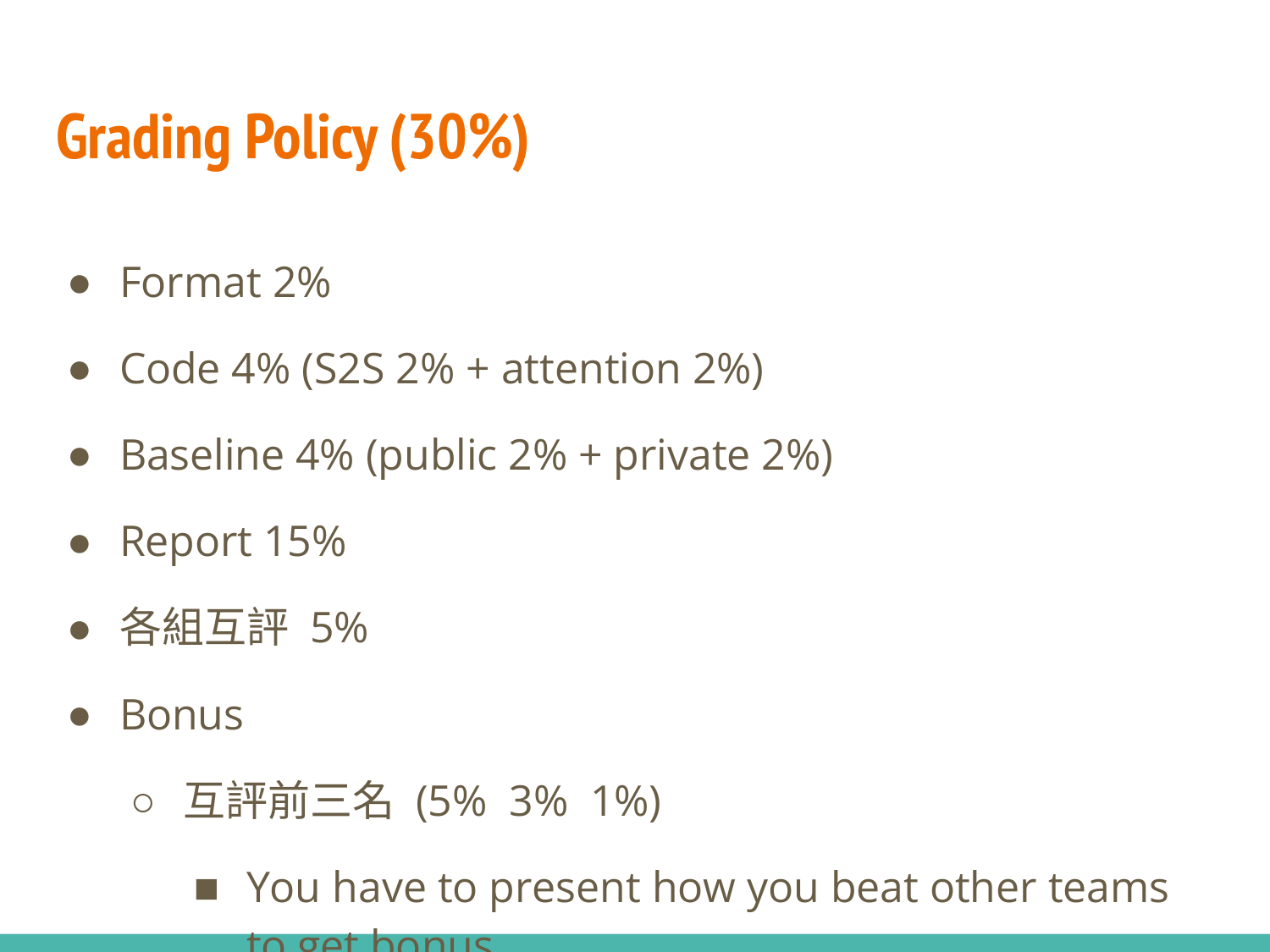

# Grading Policy (30%)

Format 2%
Code 4% (S2S 2% + attention 2%)
Baseline 4% (public 2% + private 2%)
Report 15%
各組互評 5%
Bonus
互評前三名 (5%  3%  1%)
You have to present how you beat other teams to get bonus.
限時任務  1%